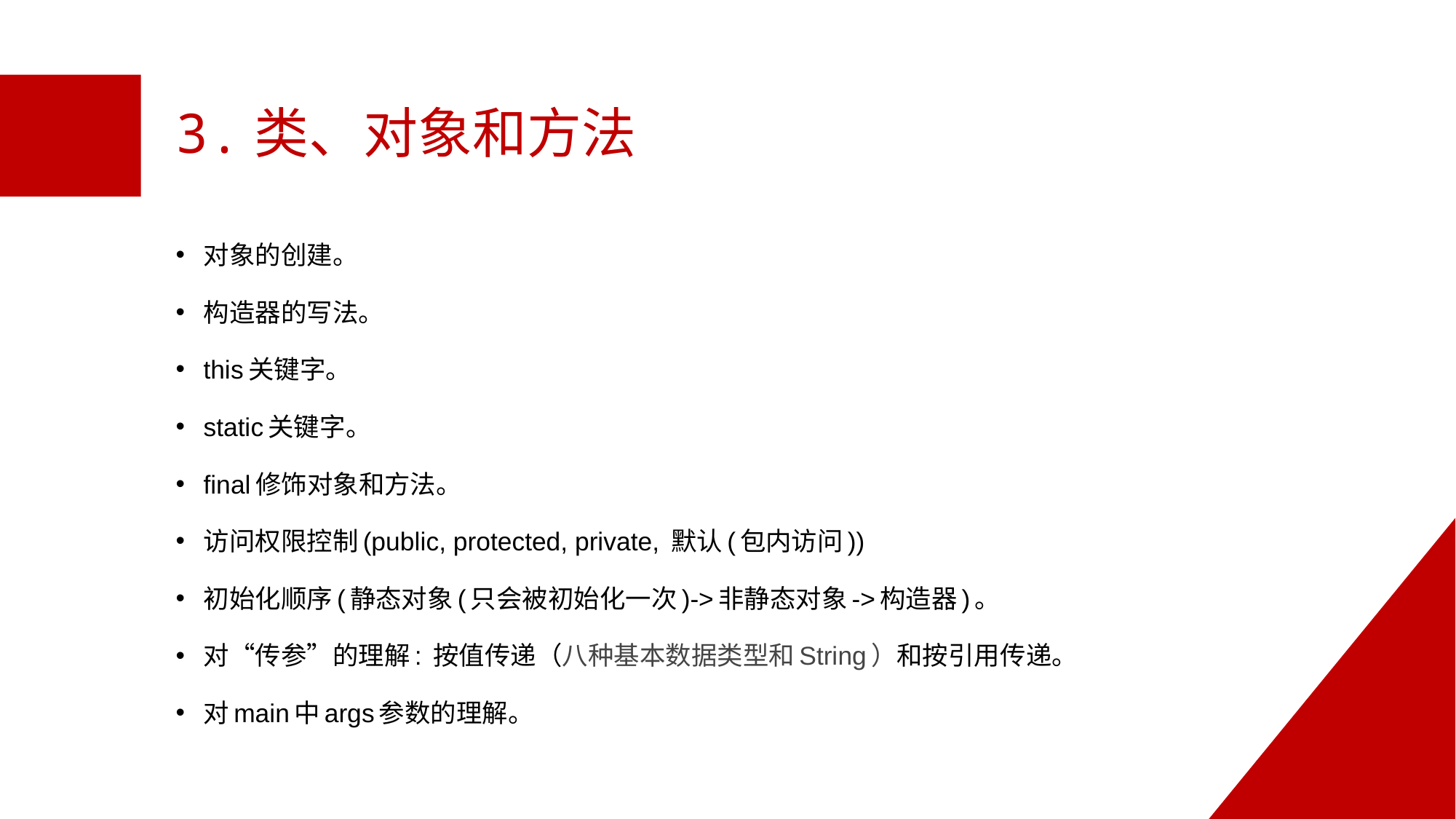

# 3.类、对象和方法
对象的创建。
构造器的写法。
this关键字。
static关键字。
final修饰对象和方法。
访问权限控制(public, protected, private, 默认(包内访问))
初始化顺序(静态对象(只会被初始化一次)->非静态对象->构造器)。
对“传参”的理解: 按值传递（八种基本数据类型和String）和按引用传递。
对main中args参数的理解。